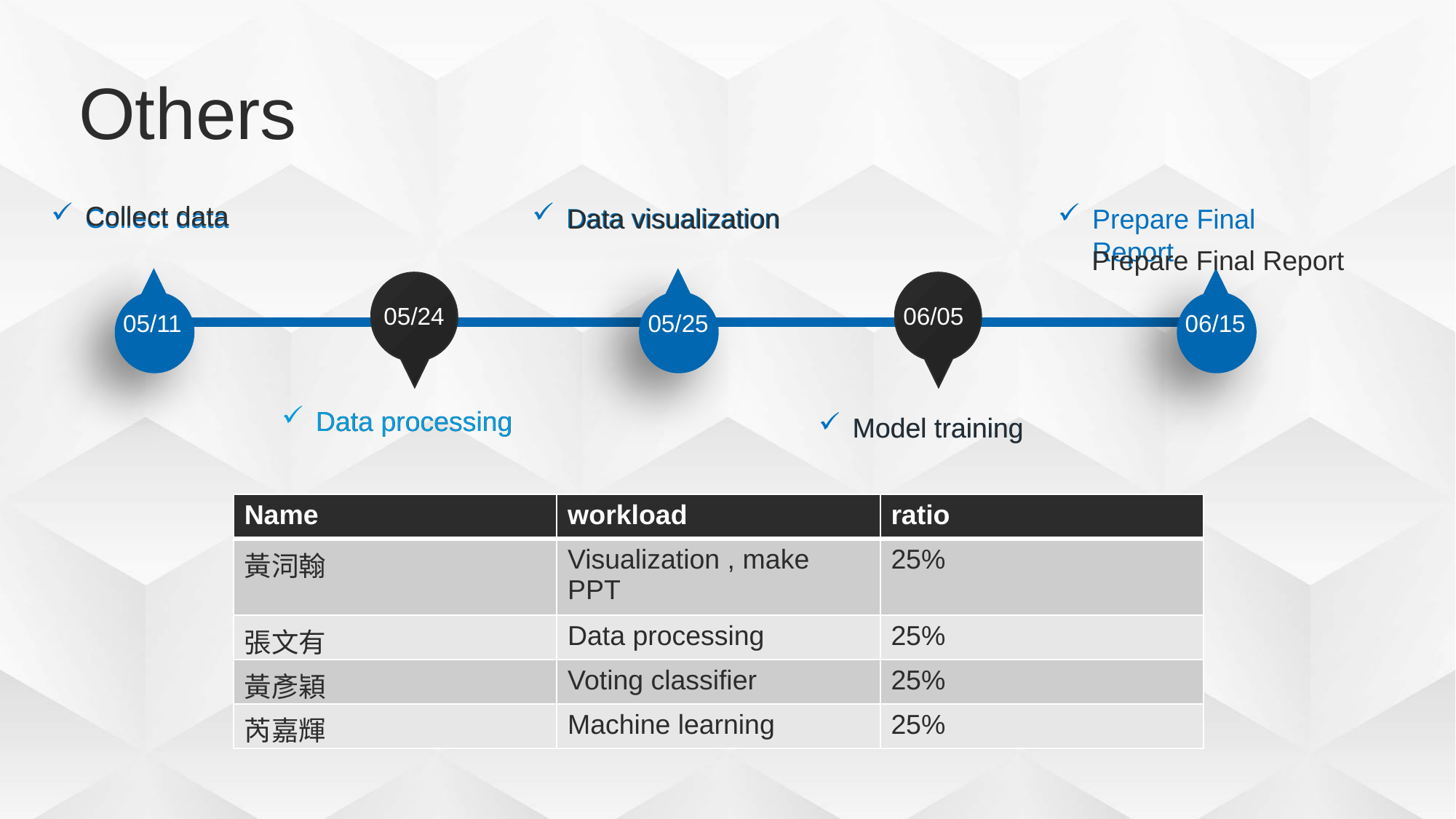

Others
Collect data
Collect data
Data visualization
Prepare Final Report
Data visualization
Prepare Final Report

05/24
06/05
05/11
05/25
06/15
Data processing
Data processing
Model training
Model training
| Name | workload | ratio |
| --- | --- | --- |
| 黃泀翰 | Visualization , make PPT | 25% |
| 張文有 | Data processing | 25% |
| 黃彥穎 | Voting classifier | 25% |
| 芮嘉輝 | Machine learning | 25% |